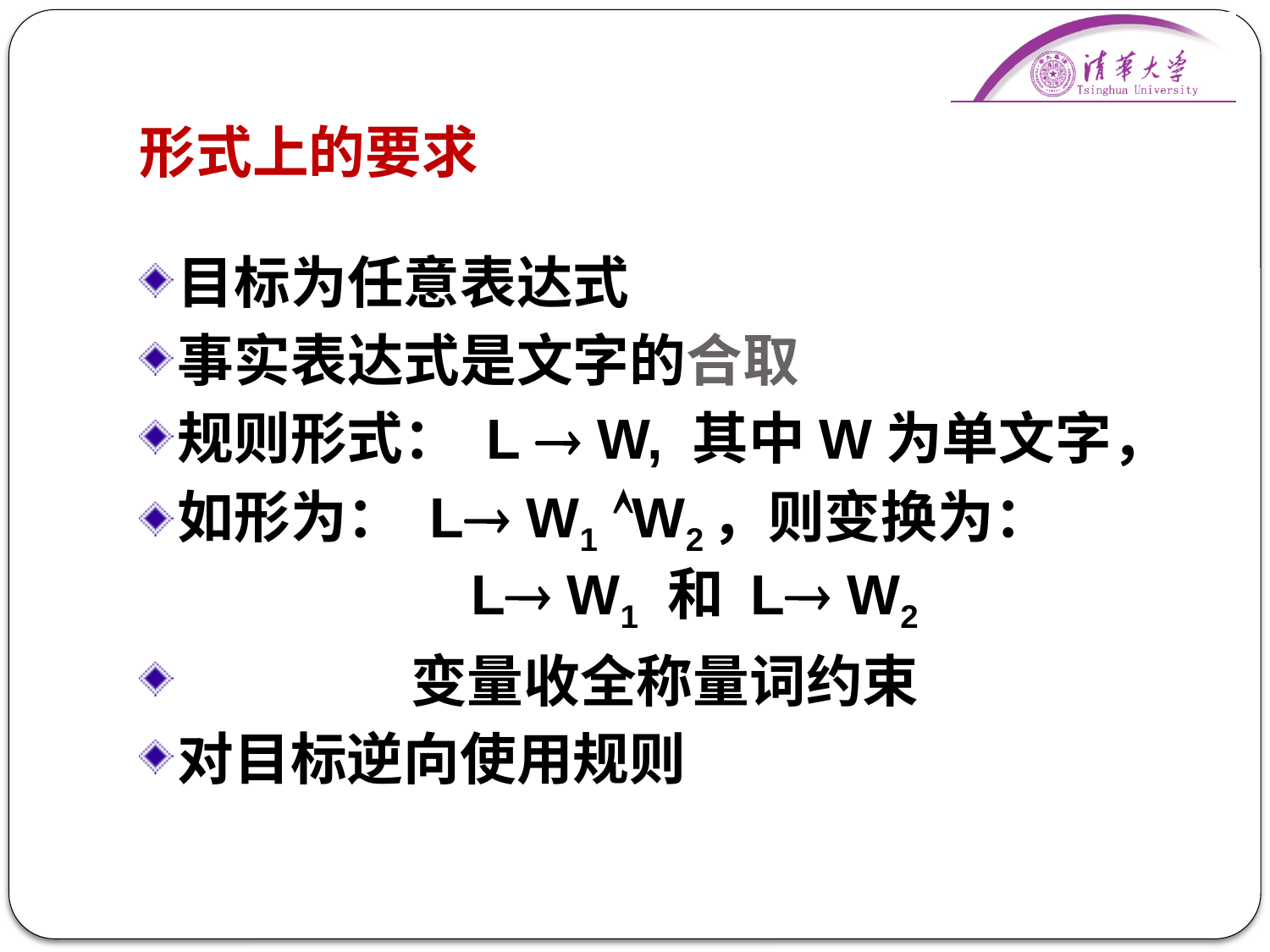

# 形式上的要求
目标为任意表达式
事实表达式是文字的合取
规则形式： L → W, 其中W为单文字，
如形为： L→ W1 ∧W2，则变换为：      		        	  L→ W1 和 L→ W2
                 变量收全称量词约束
对目标逆向使用规则
31